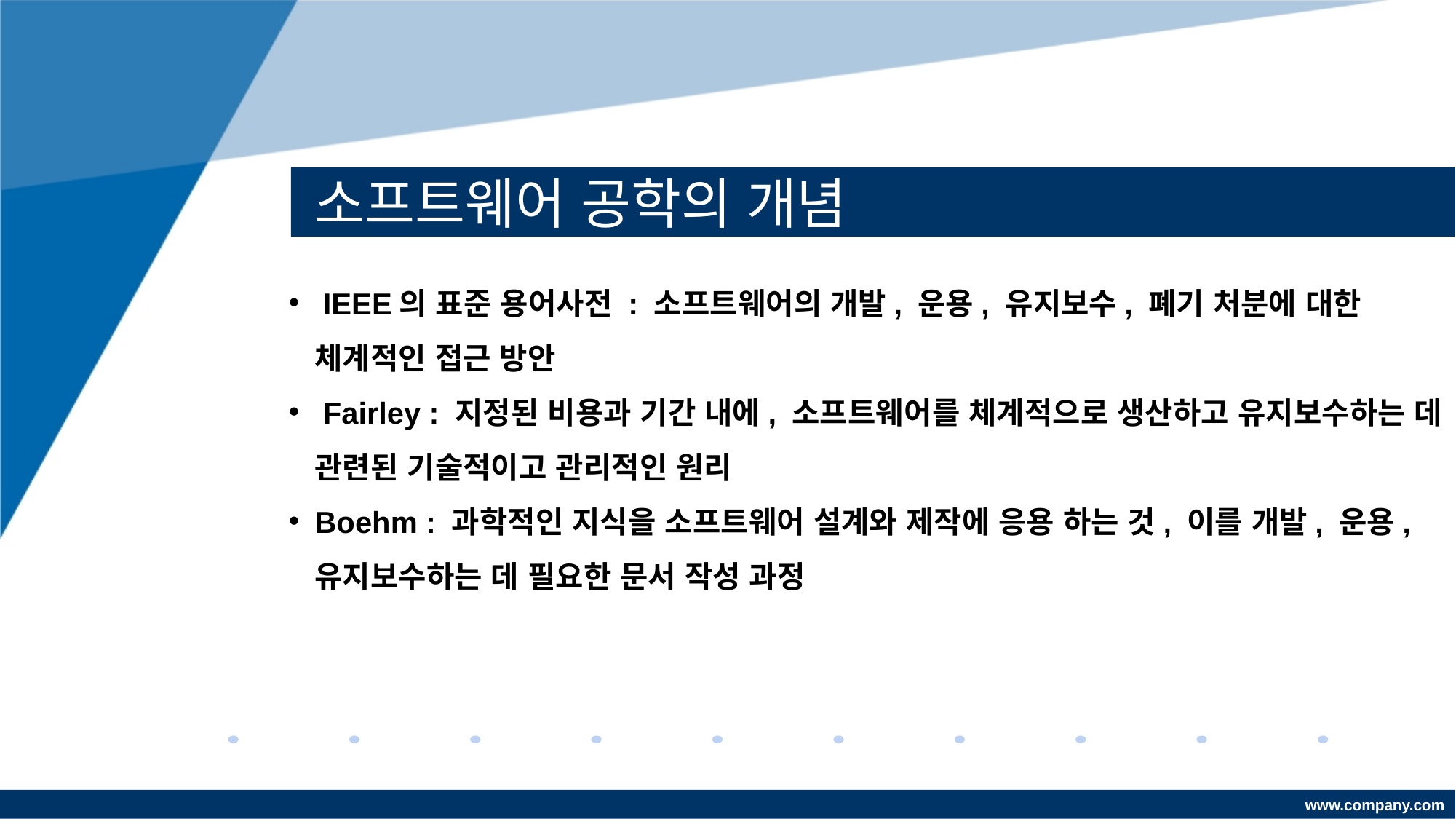

# 소프트웨어 공학의 개념
 IEEE의 표준 용어사전 : 소프트웨어의 개발, 운용, 유지보수, 폐기 처분에 대한 체계적인 접근 방안
 Fairley : 지정된 비용과 기간 내에, 소프트웨어를 체계적으로 생산하고 유지보수하는 데 관련된 기술적이고 관리적인 원리
Boehm : 과학적인 지식을 소프트웨어 설계와 제작에 응용 하는 것, 이를 개발, 운용, 유지보수하는 데 필요한 문서 작성 과정